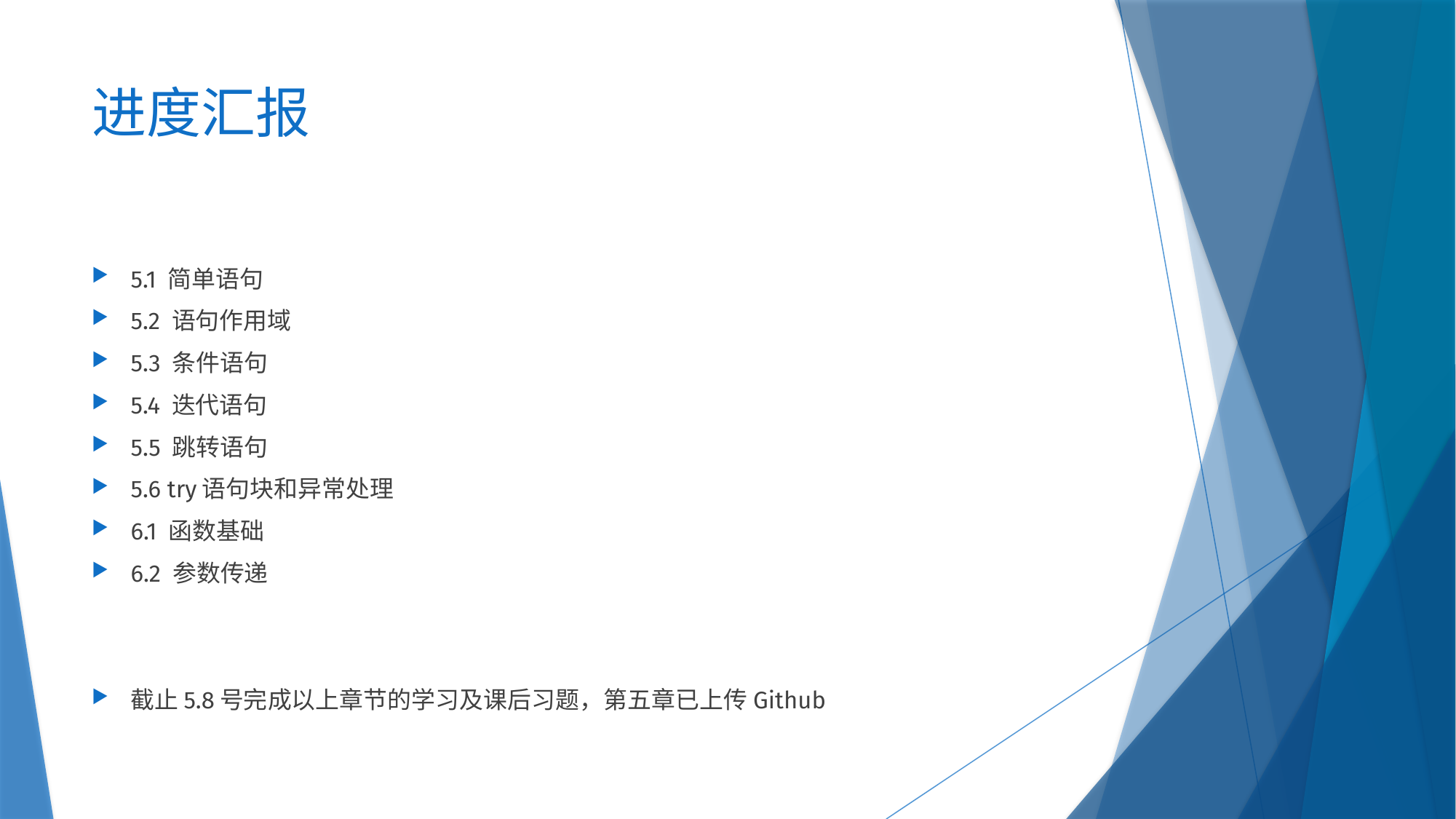

# 进度汇报
5.1 简单语句
5.2 语句作用域
5.3 条件语句
5.4 迭代语句
5.5 跳转语句
5.6 try语句块和异常处理
6.1 函数基础
6.2 参数传递

截止5.8号完成以上章节的学习及课后习题，第五章已上传Github